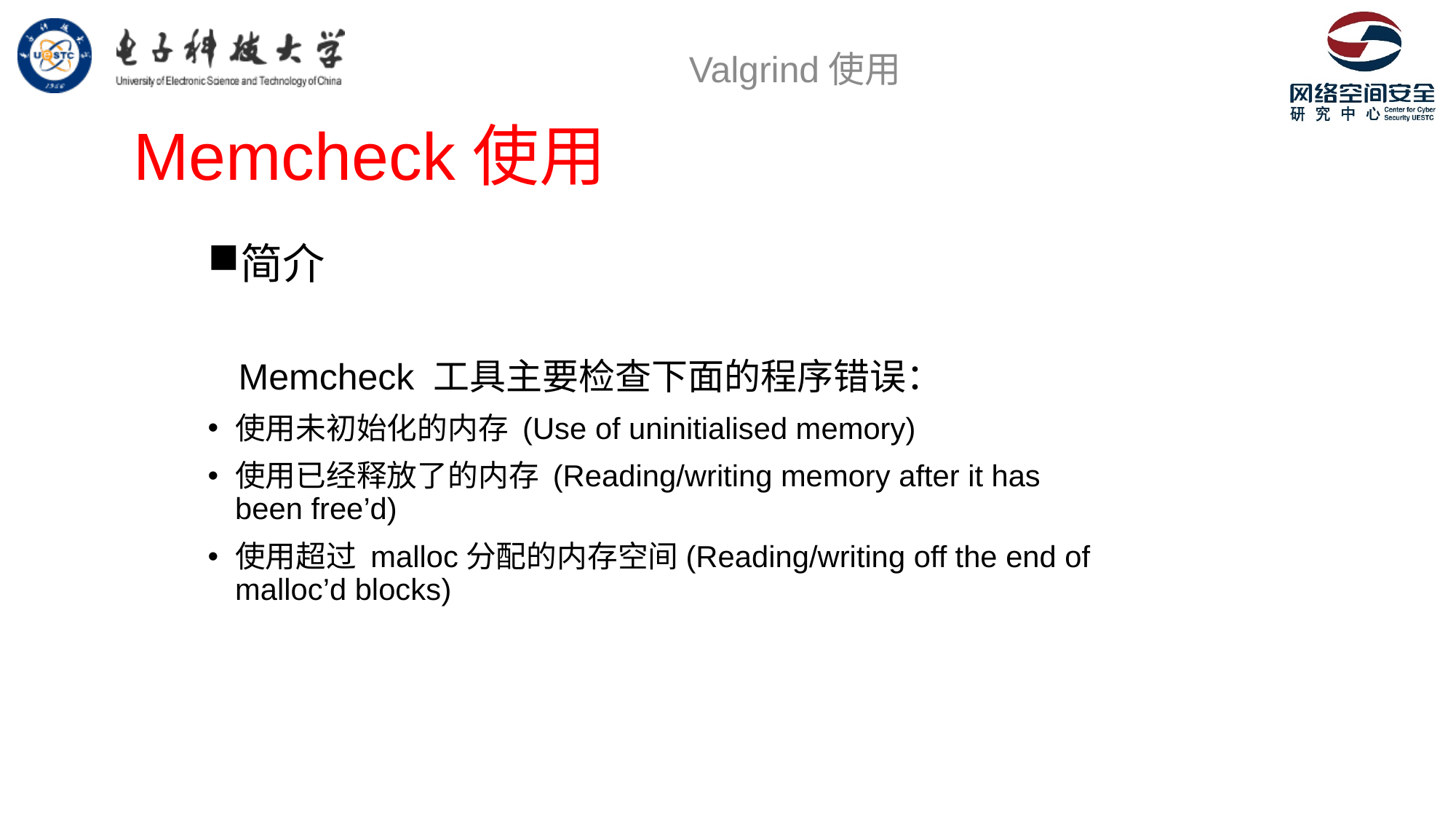

Valgrind使用
# Memcheck使用
简介

   Memcheck 工具主要检查下面的程序错误：
使用未初始化的内存 (Use of uninitialised memory)
使用已经释放了的内存 (Reading/writing memory after it has been free’d)
使用超过 malloc分配的内存空间(Reading/writing off the end of malloc’d blocks)